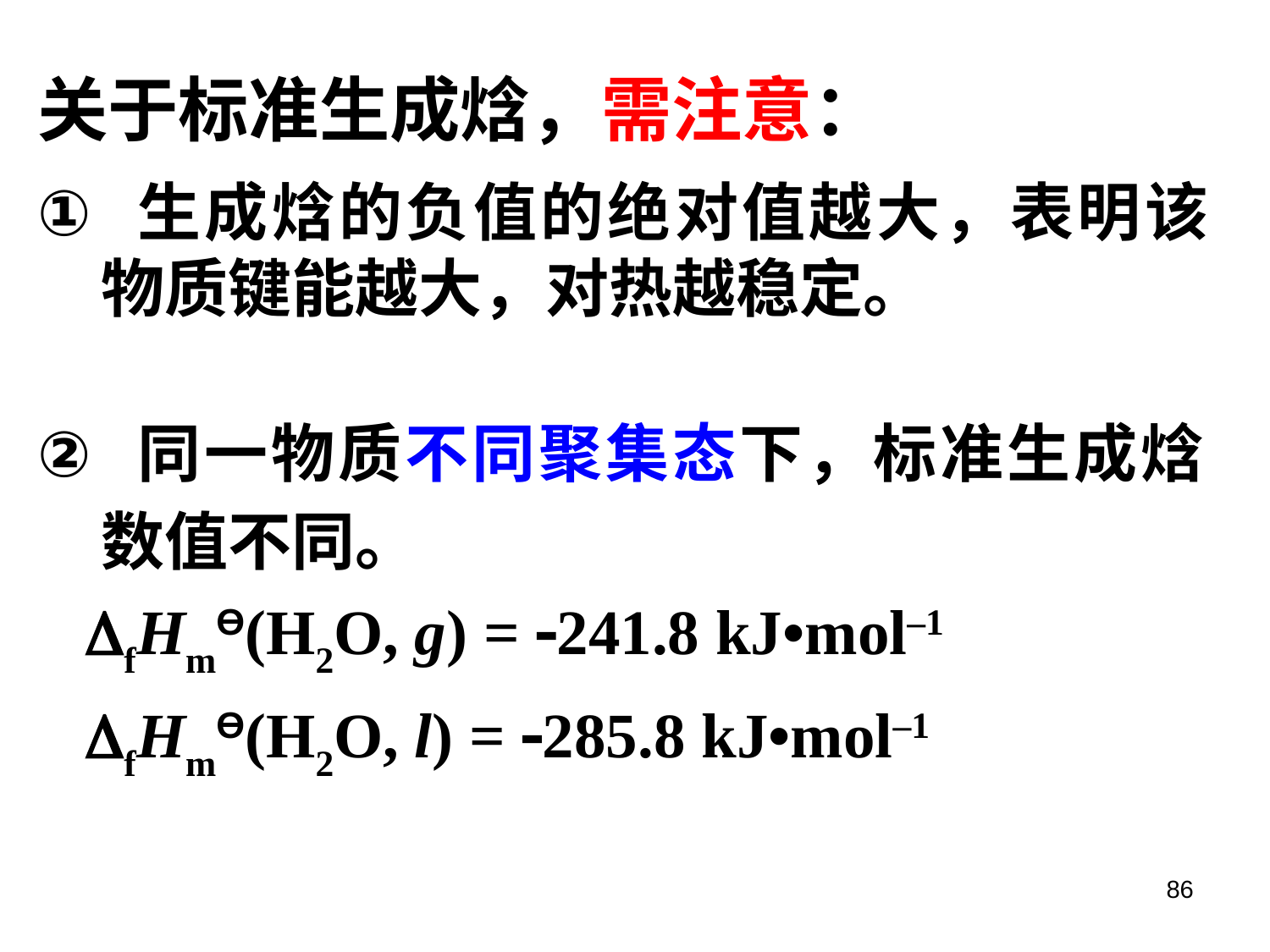

关于标准生成焓，需注意：
 生成焓的负值的绝对值越大，表明该物质键能越大，对热越稳定。
 同一物质不同聚集态下，标准生成焓数值不同。
   ΔfHmƟ(H2O, g) = −241.8 kJ•mol–1
   ΔfHmƟ(H2O, l) = −285.8 kJ•mol–1
86